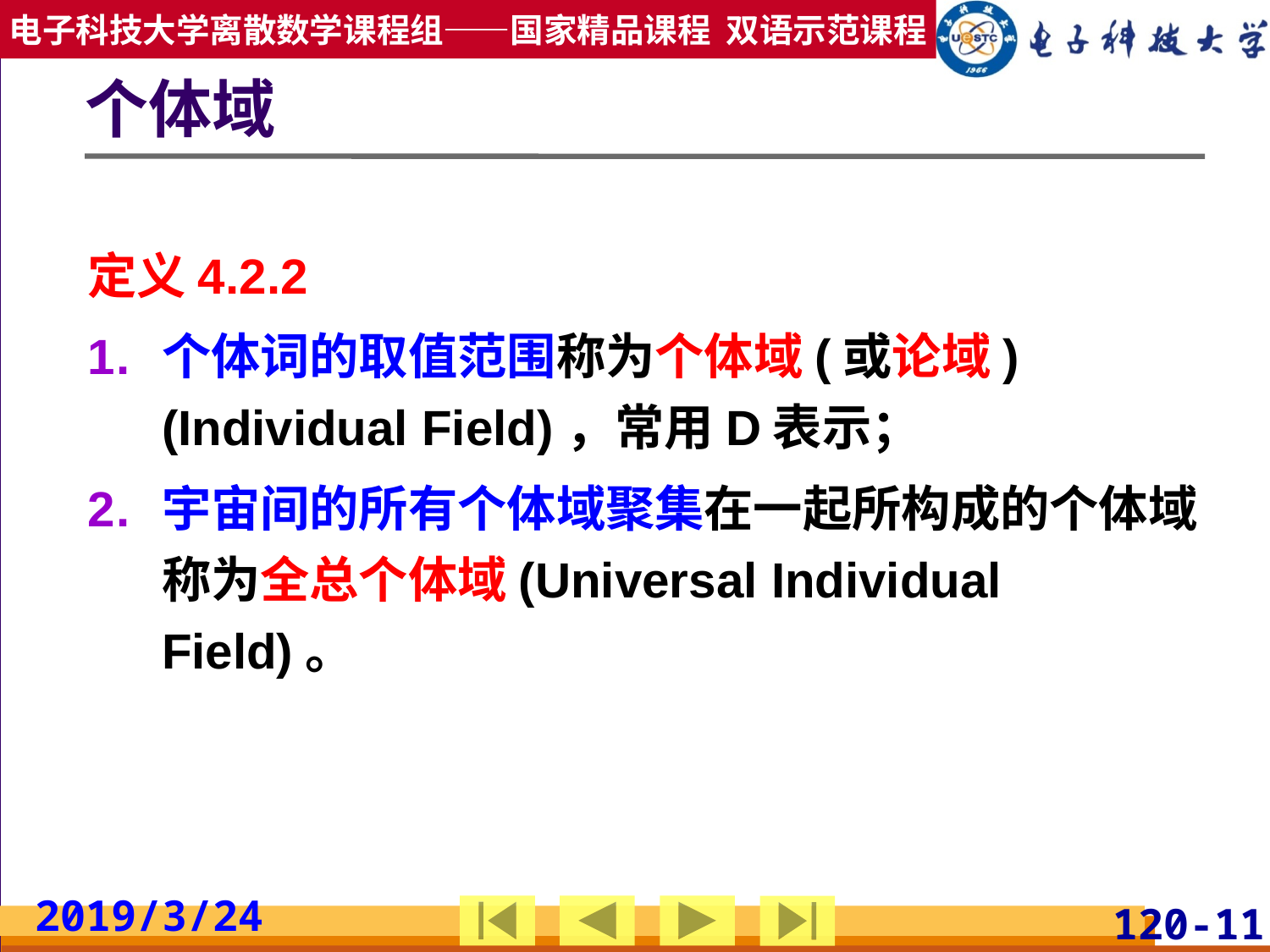

# 个体域
定义4.2.2
个体词的取值范围称为个体域(或论域) (Individual Field)，常用D表示；
宇宙间的所有个体域聚集在一起所构成的个体域称为全总个体域(Universal Individual Field)。
2019/3/24